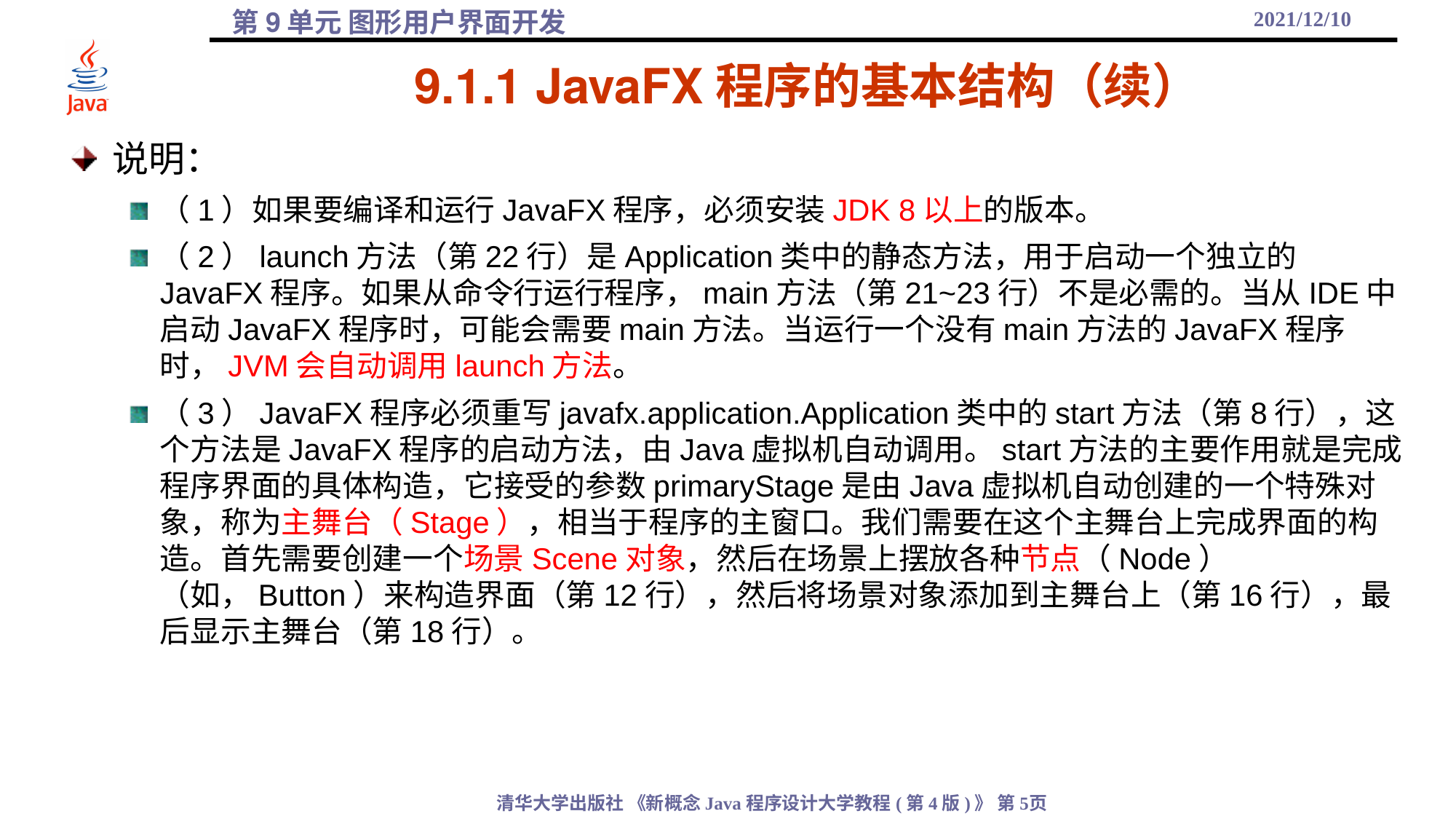

2021/12/10
# 9.1.1 JavaFX程序的基本结构（续）
说明：
（1）如果要编译和运行JavaFX程序，必须安装JDK 8以上的版本。
（2）launch方法（第22行）是Application类中的静态方法，用于启动一个独立的JavaFX程序。如果从命令行运行程序，main方法（第21~23行）不是必需的。当从IDE中启动JavaFX程序时，可能会需要main方法。当运行一个没有main方法的JavaFX程序时，JVM会自动调用launch方法。
（3）JavaFX程序必须重写javafx.application.Application类中的start方法（第8行），这个方法是JavaFX程序的启动方法，由Java虚拟机自动调用。start方法的主要作用就是完成程序界面的具体构造，它接受的参数primaryStage是由Java虚拟机自动创建的一个特殊对象，称为主舞台（Stage），相当于程序的主窗口。我们需要在这个主舞台上完成界面的构造。首先需要创建一个场景Scene对象，然后在场景上摆放各种节点（Node）（如，Button）来构造界面（第12行），然后将场景对象添加到主舞台上（第16行），最后显示主舞台（第18行）。